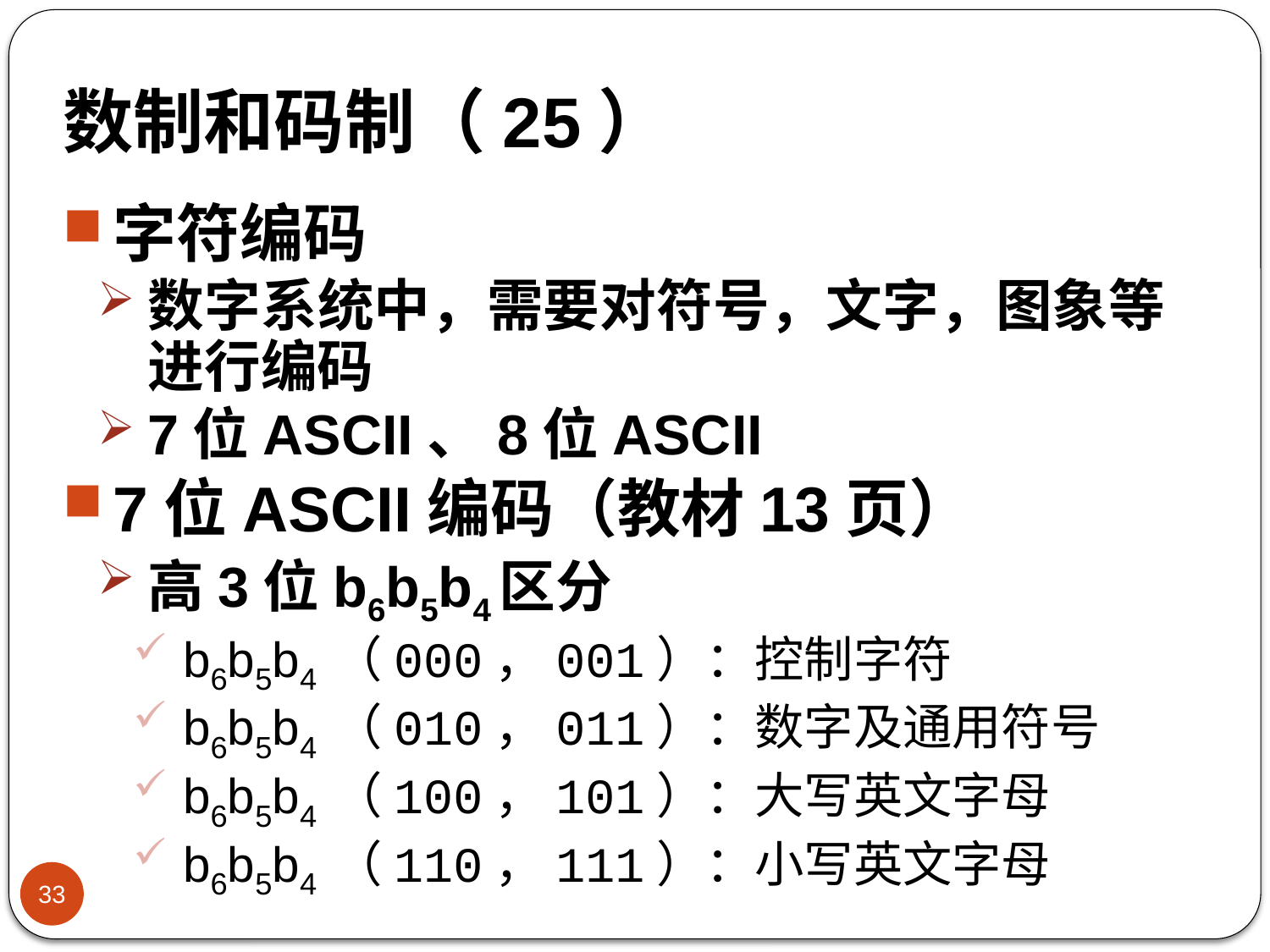

# 数制和码制（25）
字符编码
数字系统中，需要对符号，文字，图象等进行编码
7位ASCII、8位ASCII
7位ASCII编码（教材13页）
高3位b6b5b4区分
b6b5b4 （000，001）：控制字符
b6b5b4 （010，011）：数字及通用符号
b6b5b4 （100，101）：大写英文字母
b6b5b4 （110，111）：小写英文字母
33